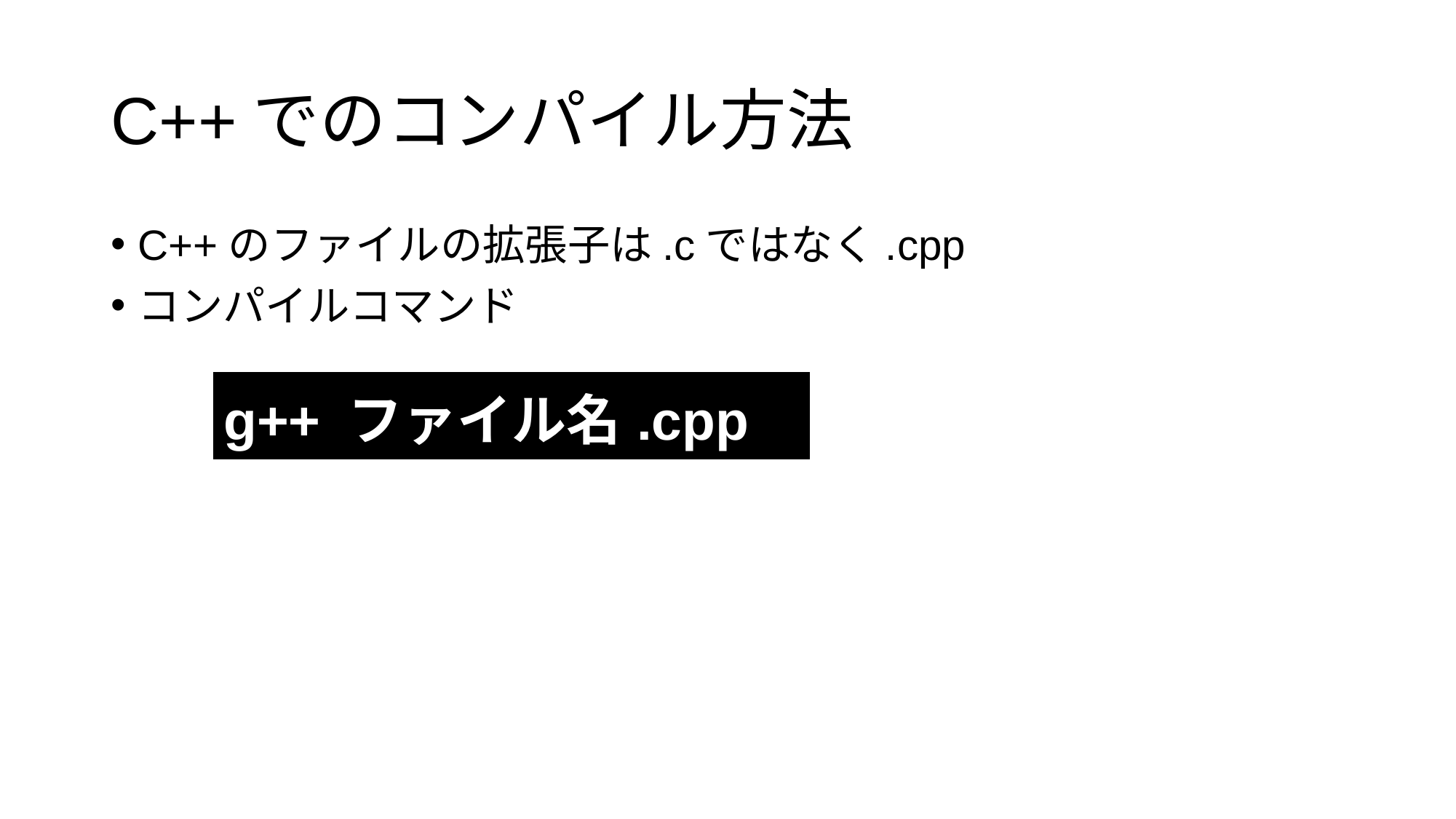

# C++でのコンパイル方法
C++のファイルの拡張子は.cではなく.cpp
コンパイルコマンド

| g++ ファイル名.cpp |
| --- |